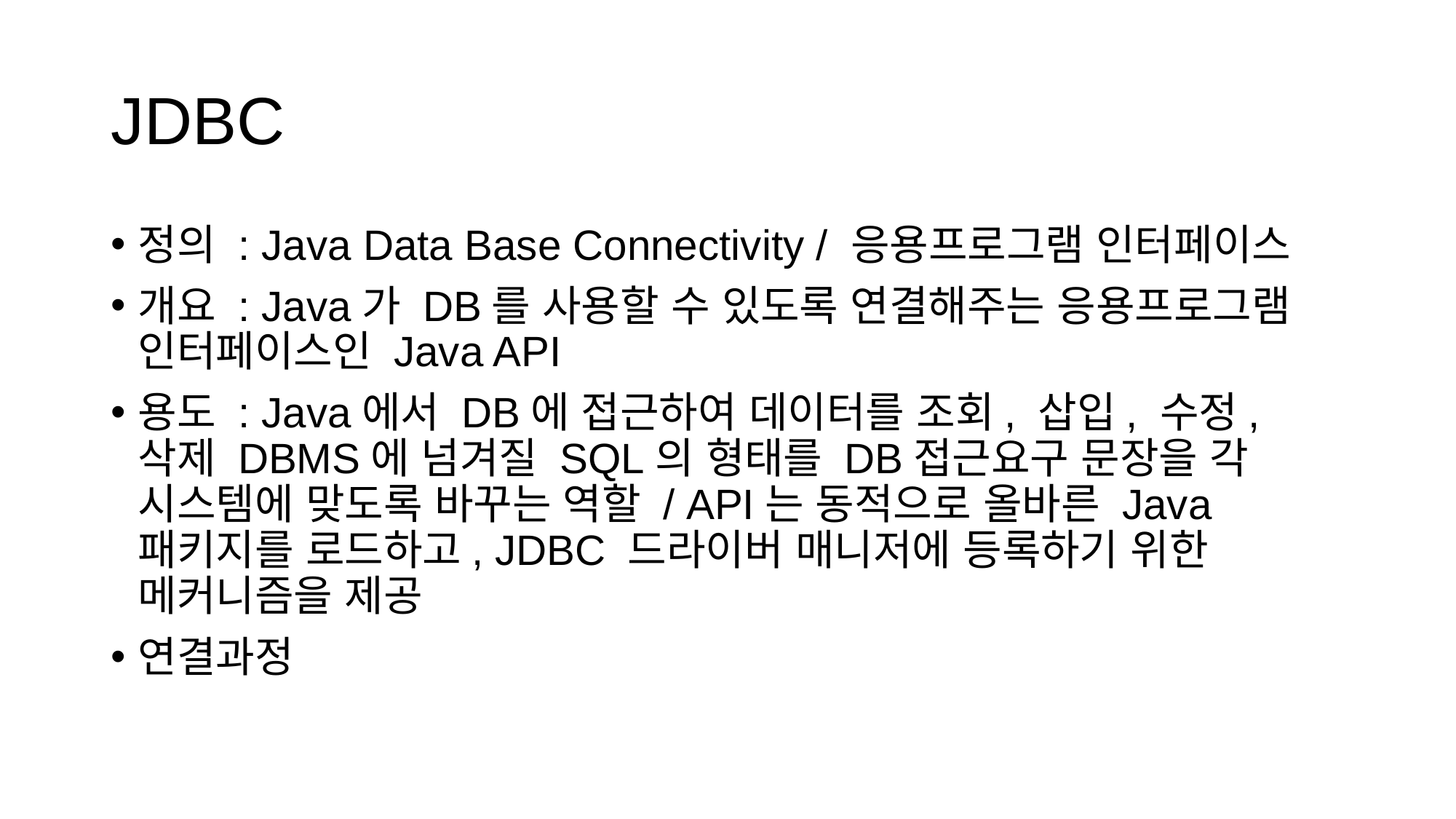

# JDBC
정의 : Java Data Base Connectivity / 응용프로그램 인터페이스
개요 : Java가 DB를 사용할 수 있도록 연결해주는 응용프로그램 인터페이스인 Java API
용도 : Java에서 DB에 접근하여 데이터를 조회, 삽입, 수정, 삭제 DBMS에 넘겨질 SQL의 형태를 DB접근요구 문장을 각 시스템에 맞도록 바꾸는 역할 / API는 동적으로 올바른 Java패키지를 로드하고, JDBC 드라이버 매니저에 등록하기 위한 메커니즘을 제공
연결과정